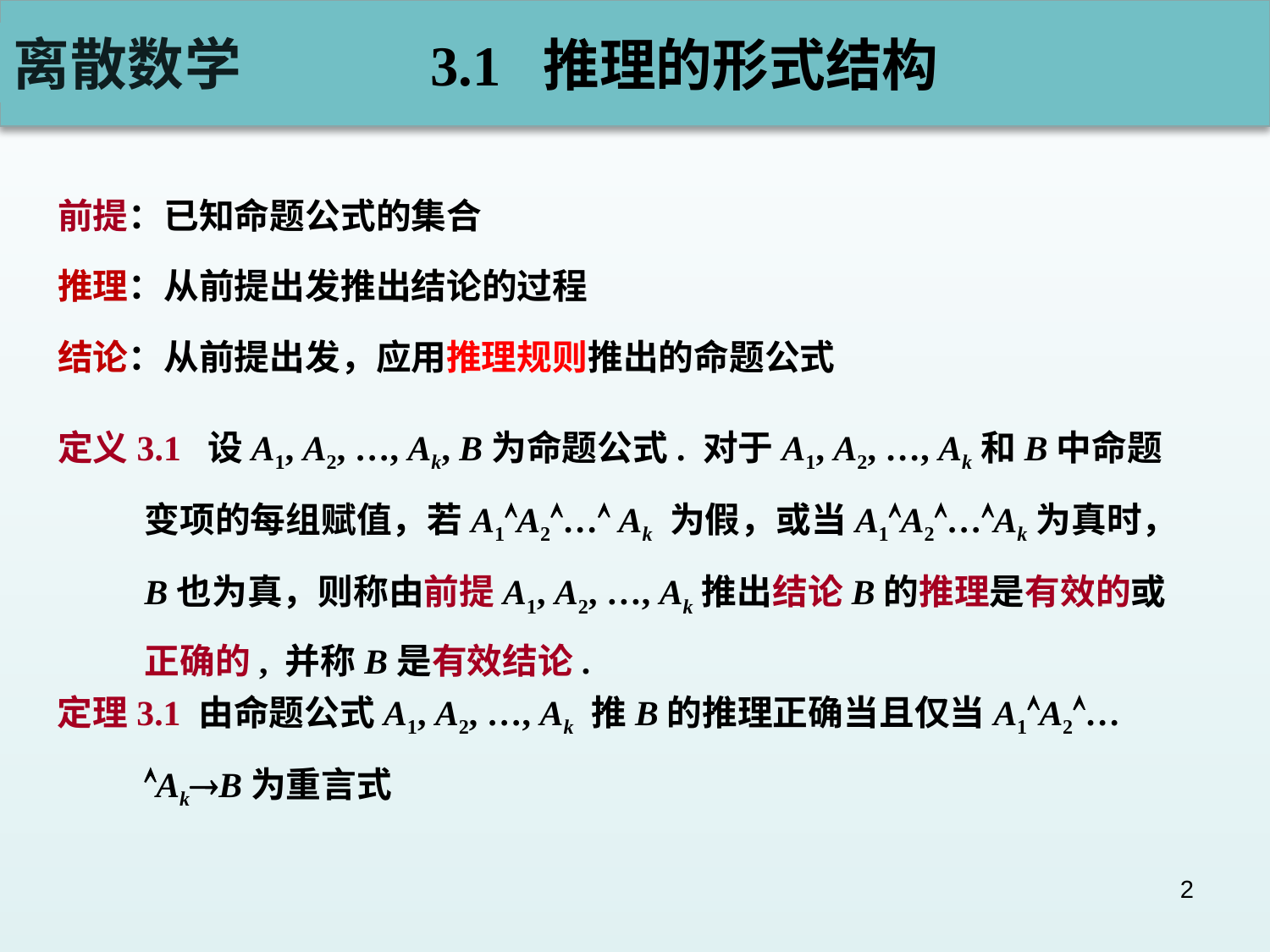

# 3.1  推理的形式结构
前提：已知命题公式的集合
推理：从前提出发推出结论的过程
结论：从前提出发，应用推理规则推出的命题公式
定义3.1  设A1, A2, …, Ak, B为命题公式. 对于A1, A2, …, Ak和B中命题变项的每组赋值，若A1∧A2∧…∧ Ak 为假，或当A1∧A2∧…∧Ak为真时，B也为真，则称由前提A1, A2, …, Ak推出结论B的推理是有效的或正确的, 并称B是有效结论.
定理3.1 由命题公式A1, A2, …, Ak 推B的推理正确当且仅当A1∧A2∧…∧Ak→B为重言式

2